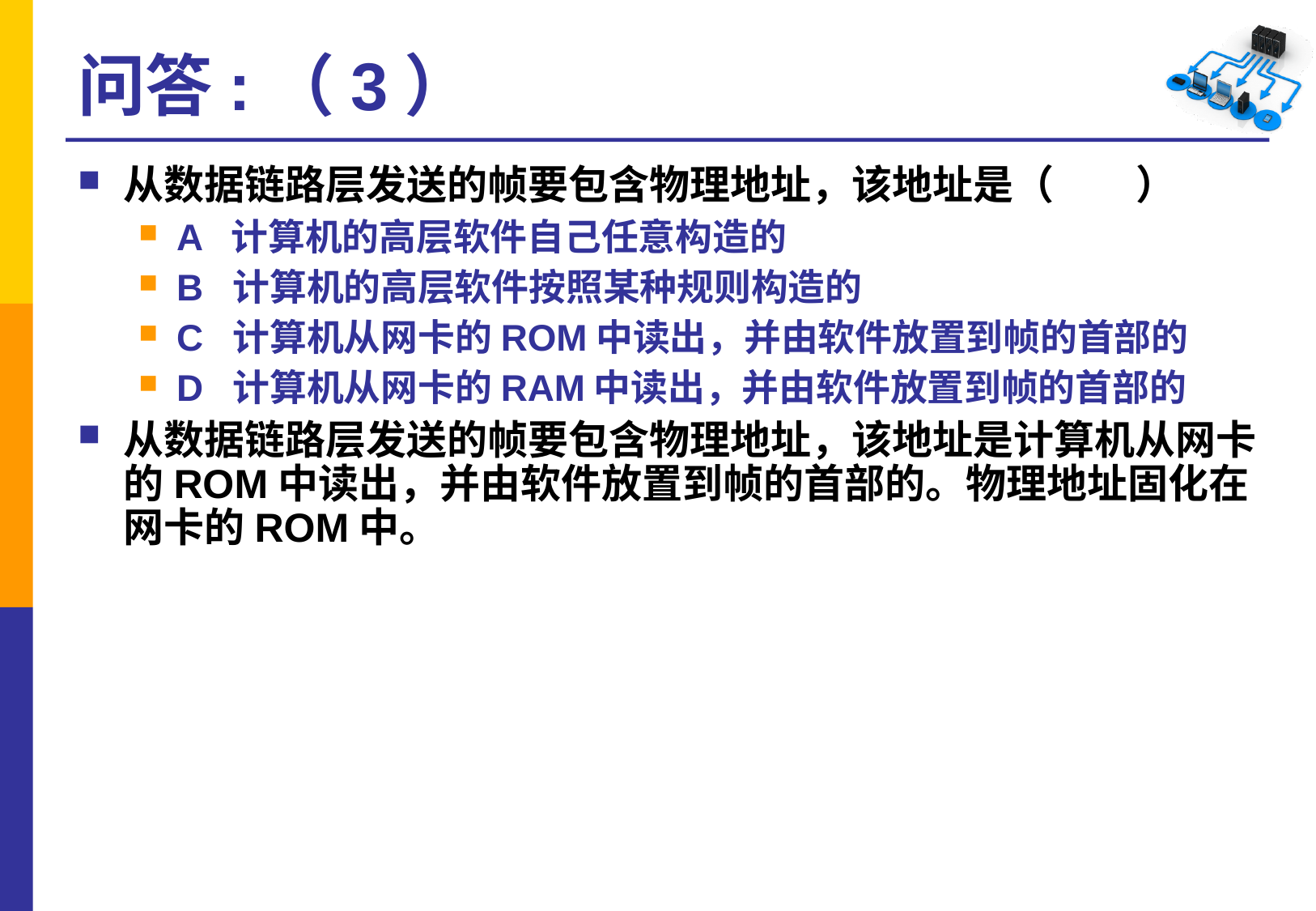

# 问答:（3）
从数据链路层发送的帧要包含物理地址，该地址是（         ）
A  计算机的高层软件自己任意构造的
B  计算机的高层软件按照某种规则构造的
C  计算机从网卡的ROM中读出，并由软件放置到帧的首部的
D  计算机从网卡的RAM中读出，并由软件放置到帧的首部的
从数据链路层发送的帧要包含物理地址，该地址是计算机从网卡的ROM中读出，并由软件放置到帧的首部的。物理地址固化在网卡的ROM中。